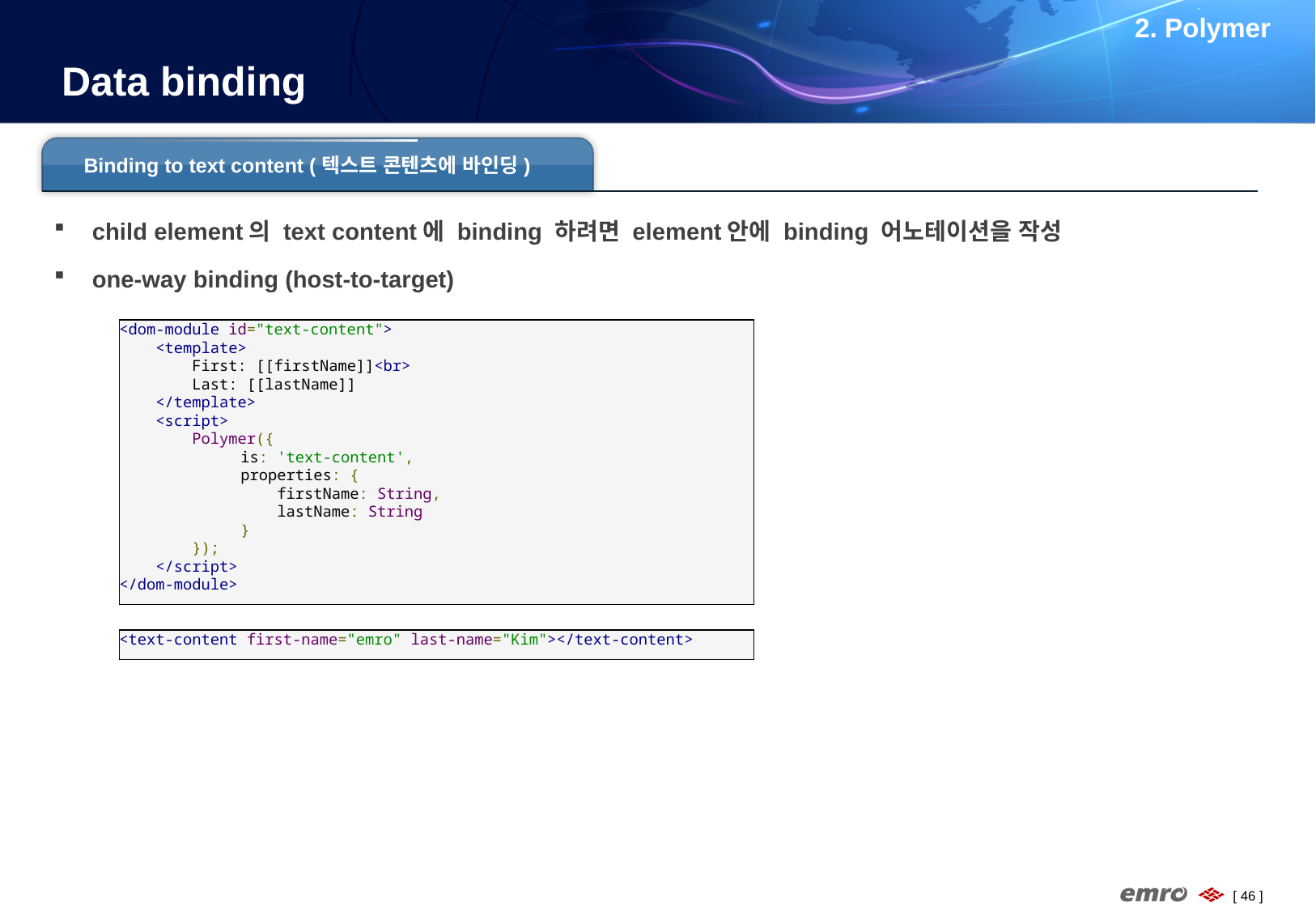

2. Polymer
# Data binding

Binding to text content (텍스트 콘텐츠에 바인딩)
child element의 text content에 binding 하려면 element안에 binding 어노테이션을 작성
one-way binding (host-to-target)
<dom-module id="text-content">
    <template>
        First: [[firstName]]<br>
        Last: [[lastName]]
    </template>
    <script>
        Polymer({
	is: 'text-content',
	properties: {
	    firstName: String,
	    lastName: String
	}
        });
    </script>
</dom-module>
<text-content first-name="emro" last-name="Kim"></text-content>